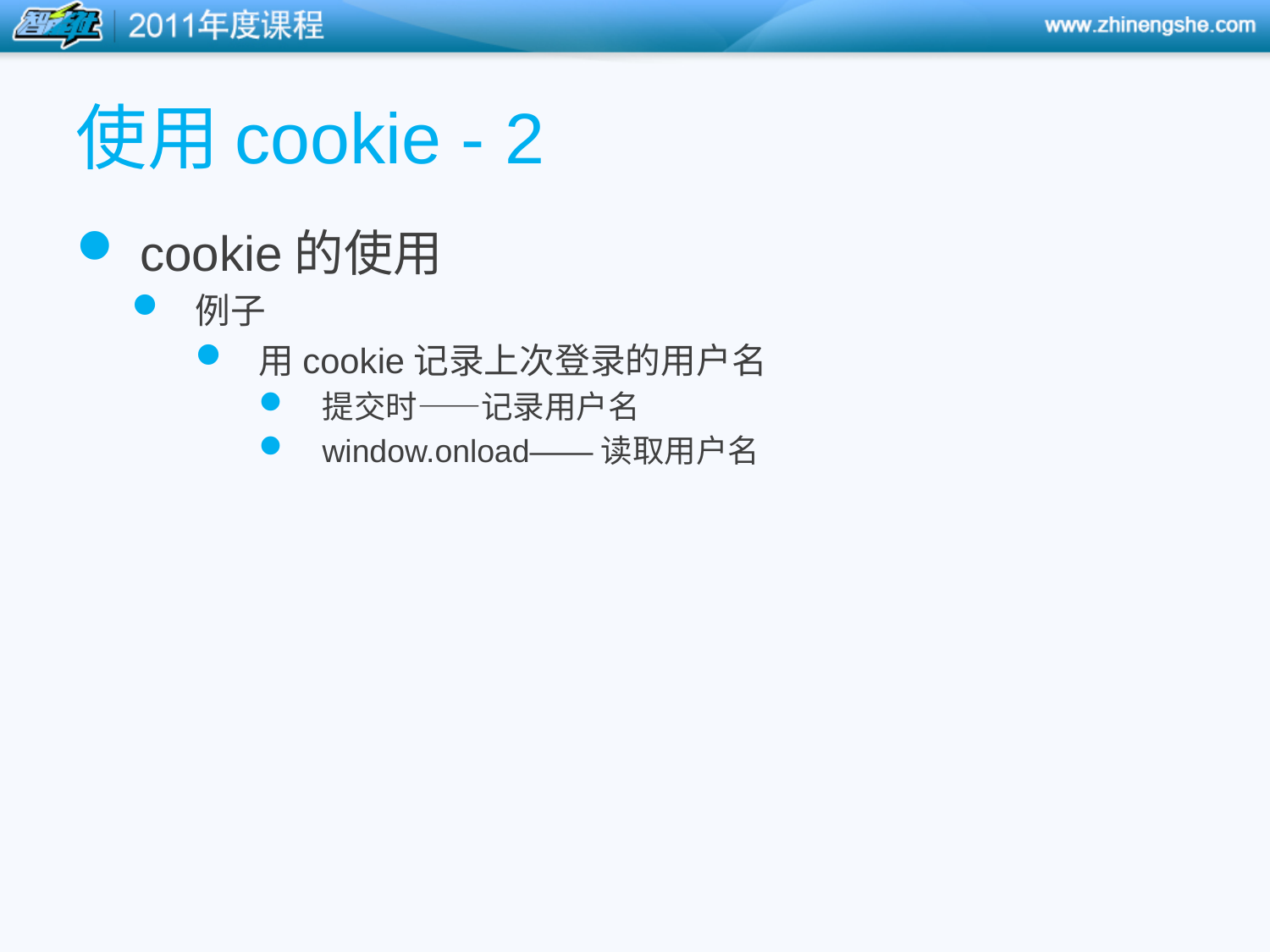

# 使用cookie - 2
cookie的使用
例子
用cookie记录上次登录的用户名
提交时——记录用户名
window.onload——读取用户名